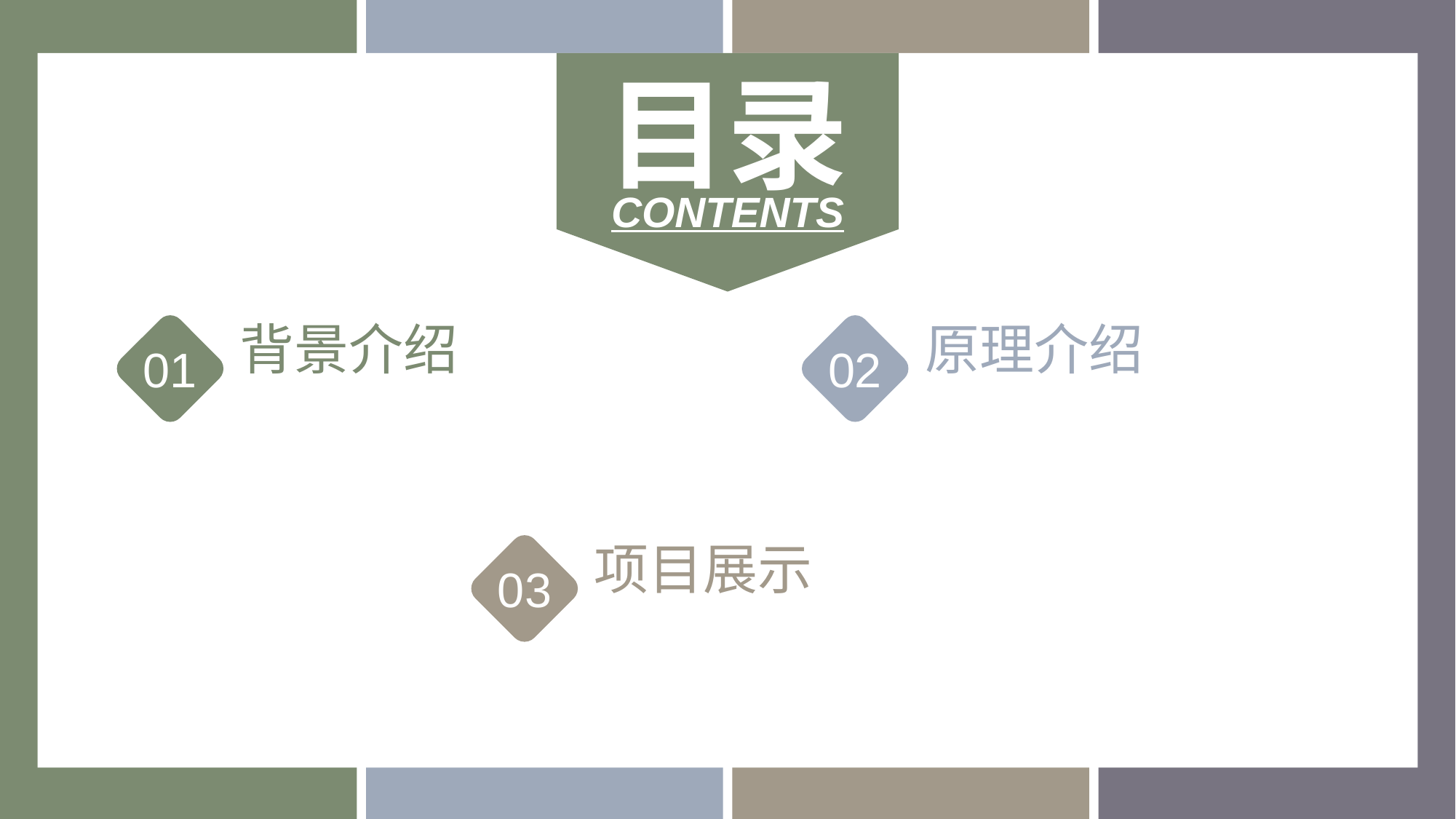

行业PPT模板http://www.1ppt.com/hangye/

目录
CONTENTS

背景介绍

01
原理介绍

02
项目展示

03